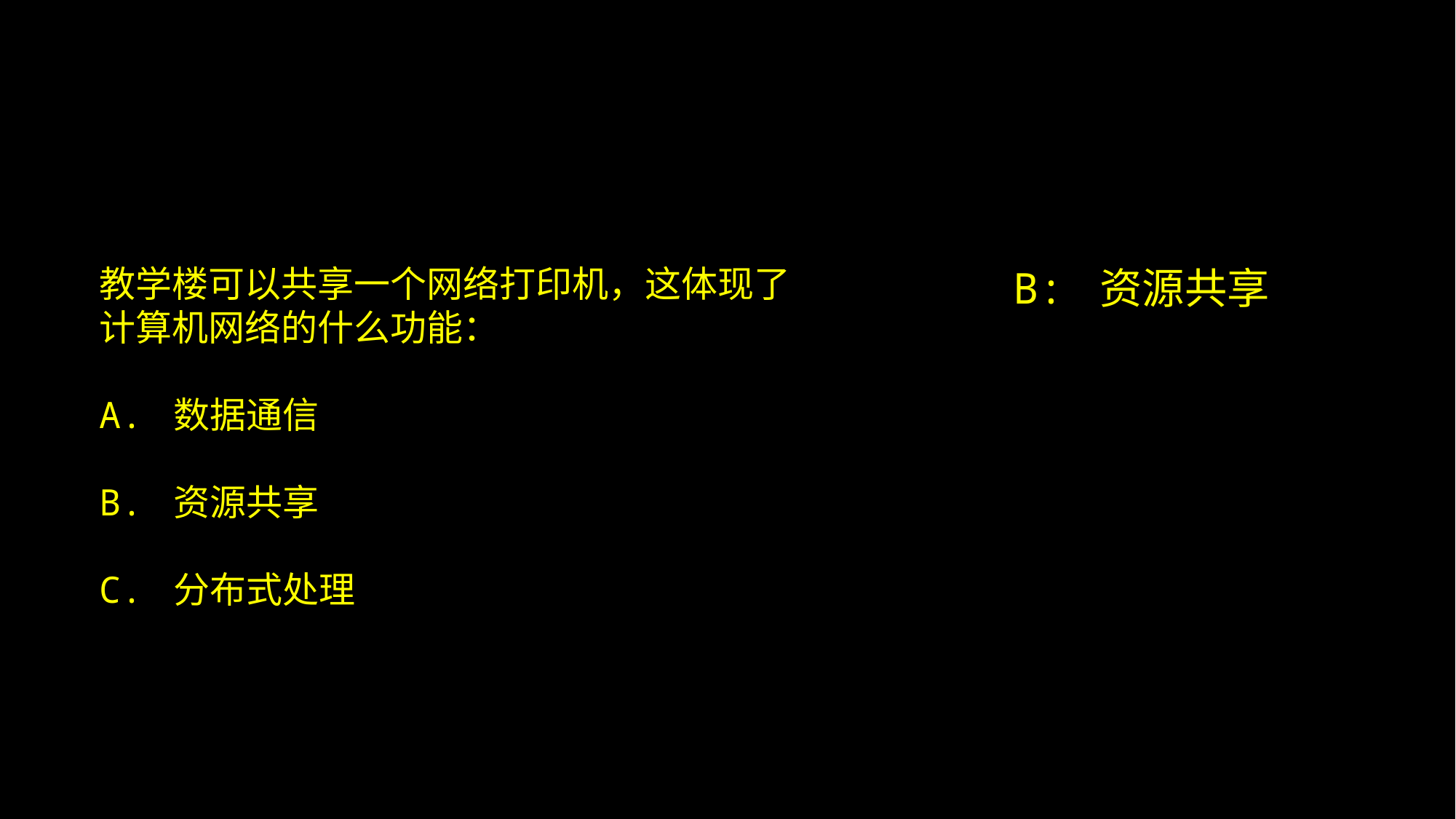

教学楼可以共享一个网络打印机，这体现了计算机网络的什么功能：

A. 数据通信

B. 资源共享

C. 分布式处理
B: 资源共享